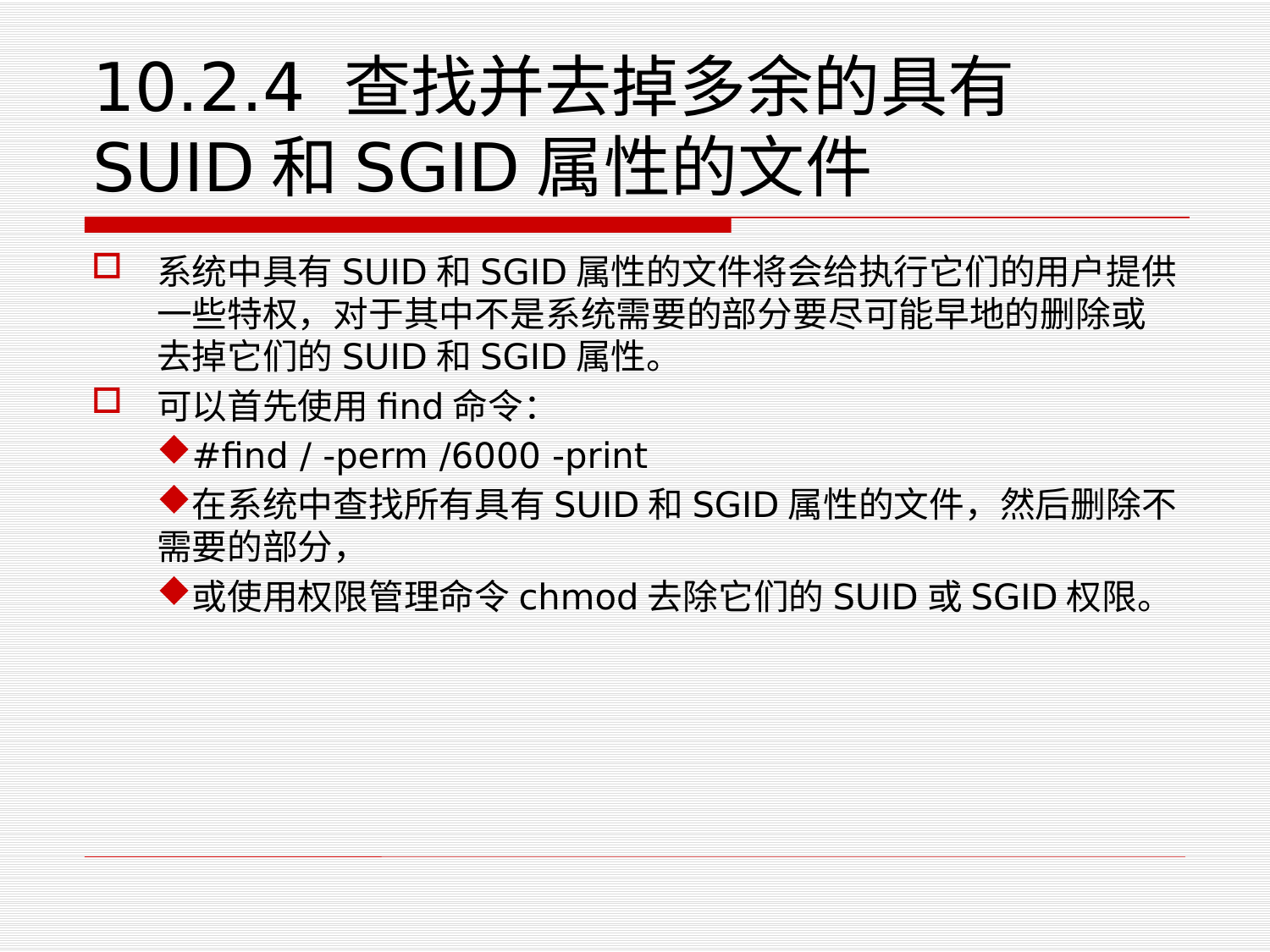

# 10.2.4 查找并去掉多余的具有SUID和SGID属性的文件
系统中具有SUID和SGID属性的文件将会给执行它们的用户提供一些特权，对于其中不是系统需要的部分要尽可能早地的删除或去掉它们的SUID和SGID属性。
可以首先使用find命令：
#find / -perm /6000 -print
在系统中查找所有具有SUID和SGID属性的文件，然后删除不需要的部分，
或使用权限管理命令chmod去除它们的SUID或SGID权限。